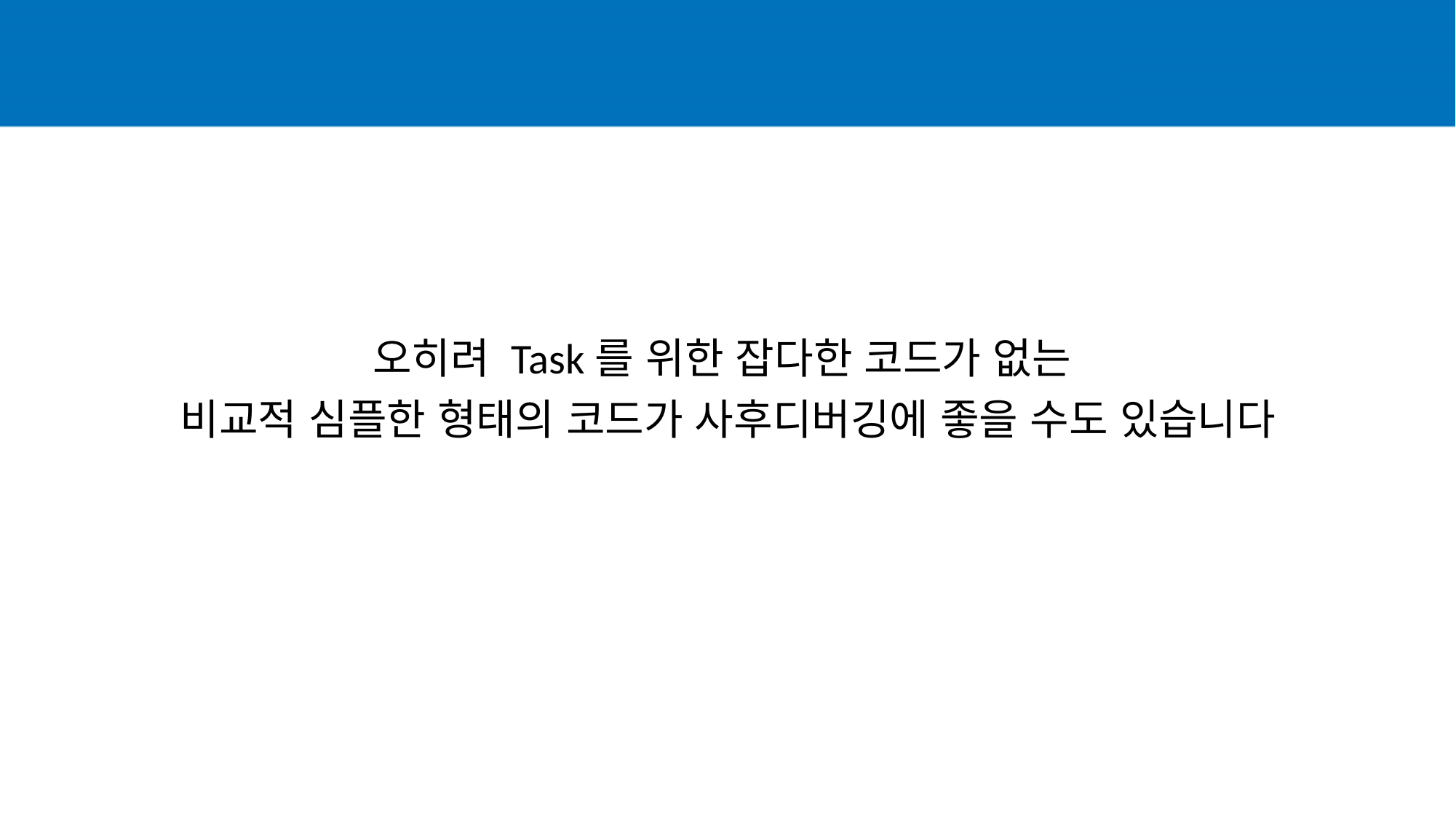

#
오히려 Task를 위한 잡다한 코드가 없는
비교적 심플한 형태의 코드가 사후디버깅에 좋을 수도 있습니다